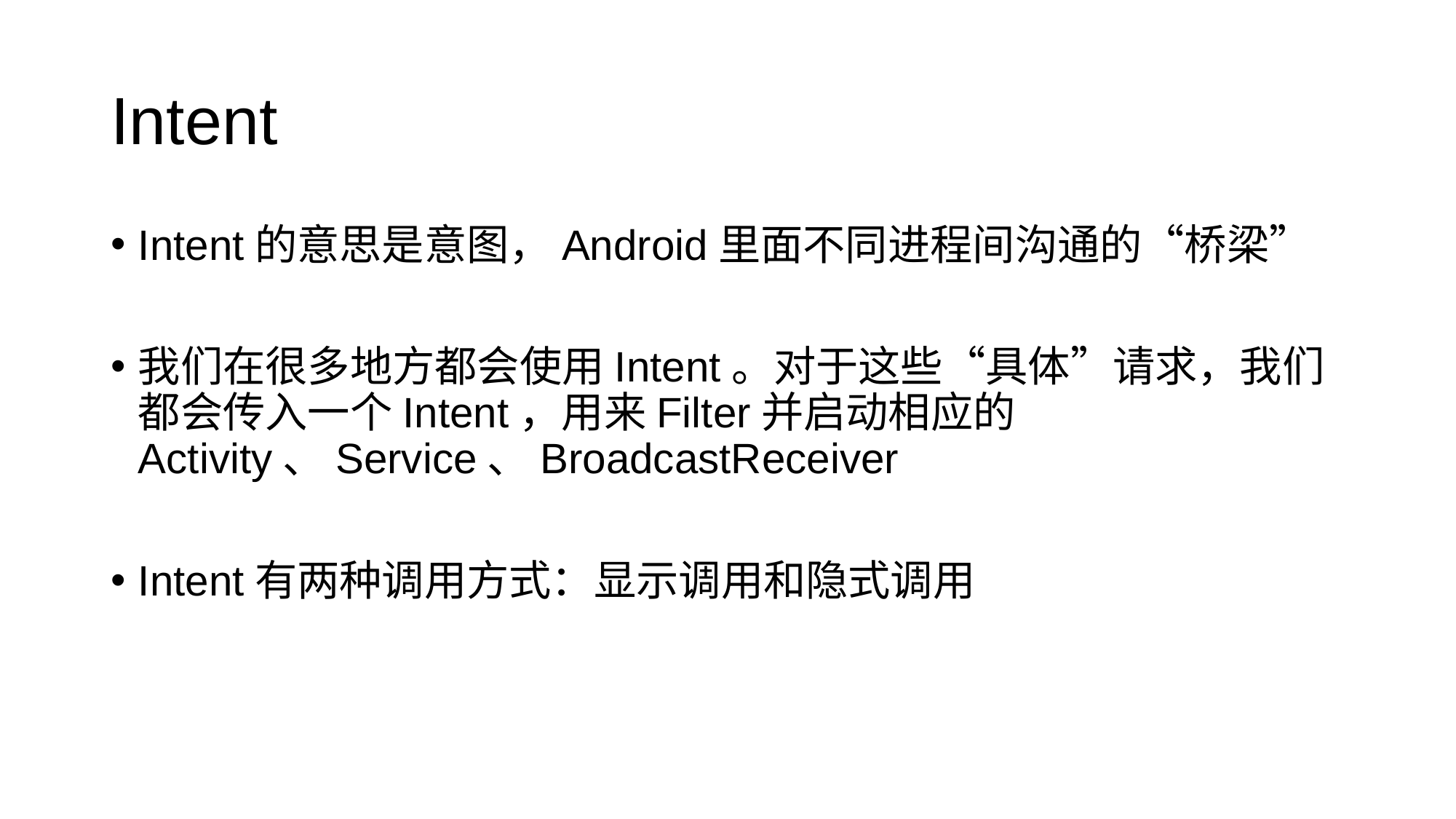

# Intent
Intent的意思是意图，Android里面不同进程间沟通的“桥梁”

我们在很多地方都会使用Intent。对于这些“具体”请求，我们都会传入一个Intent，用来Filter并启动相应的Activity、Service、BroadcastReceiver

Intent有两种调用方式：显示调用和隐式调用